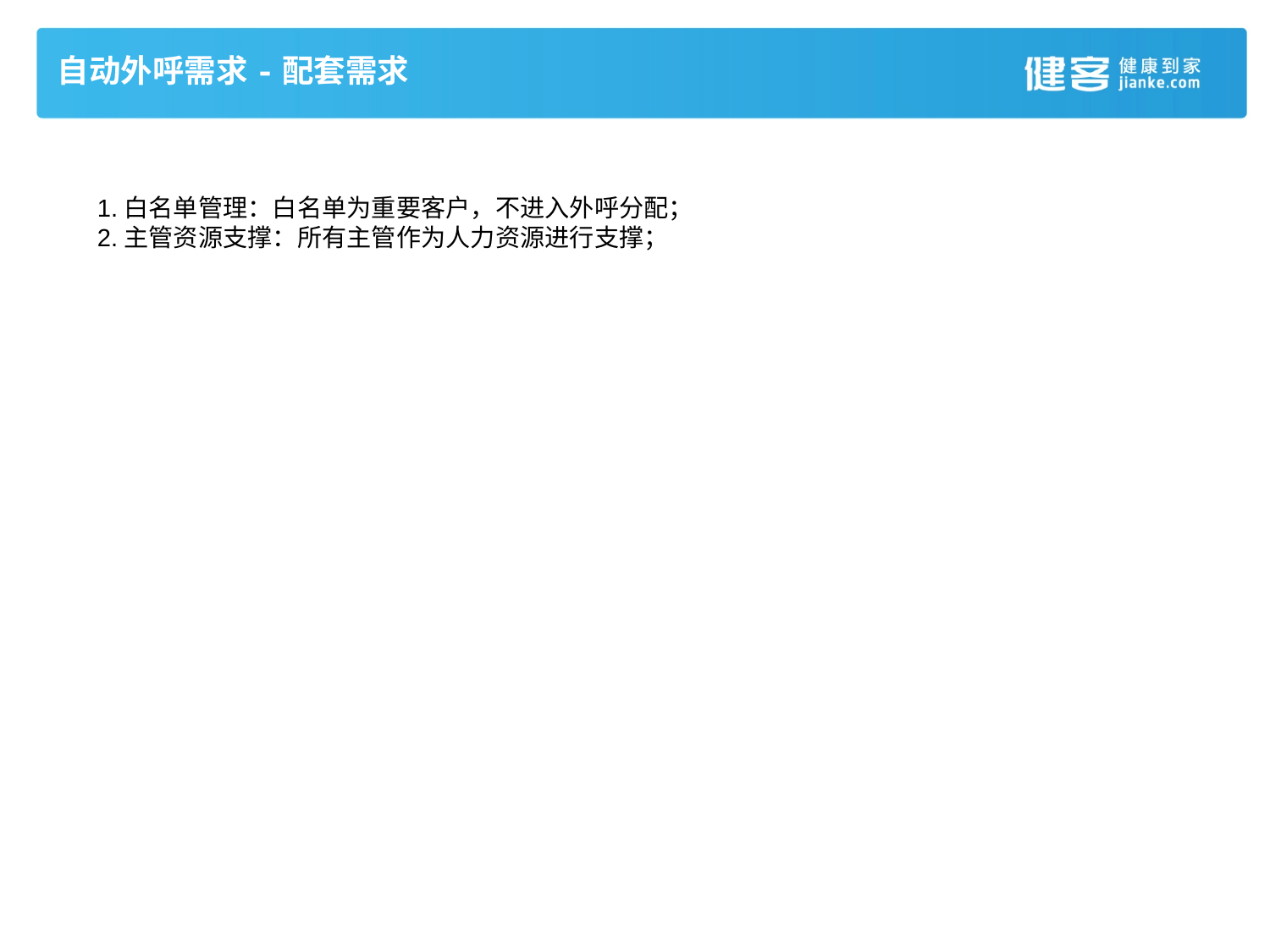

自动外呼需求-配套需求
1.白名单管理：白名单为重要客户，不进入外呼分配；
2.主管资源支撑：所有主管作为人力资源进行支撑；